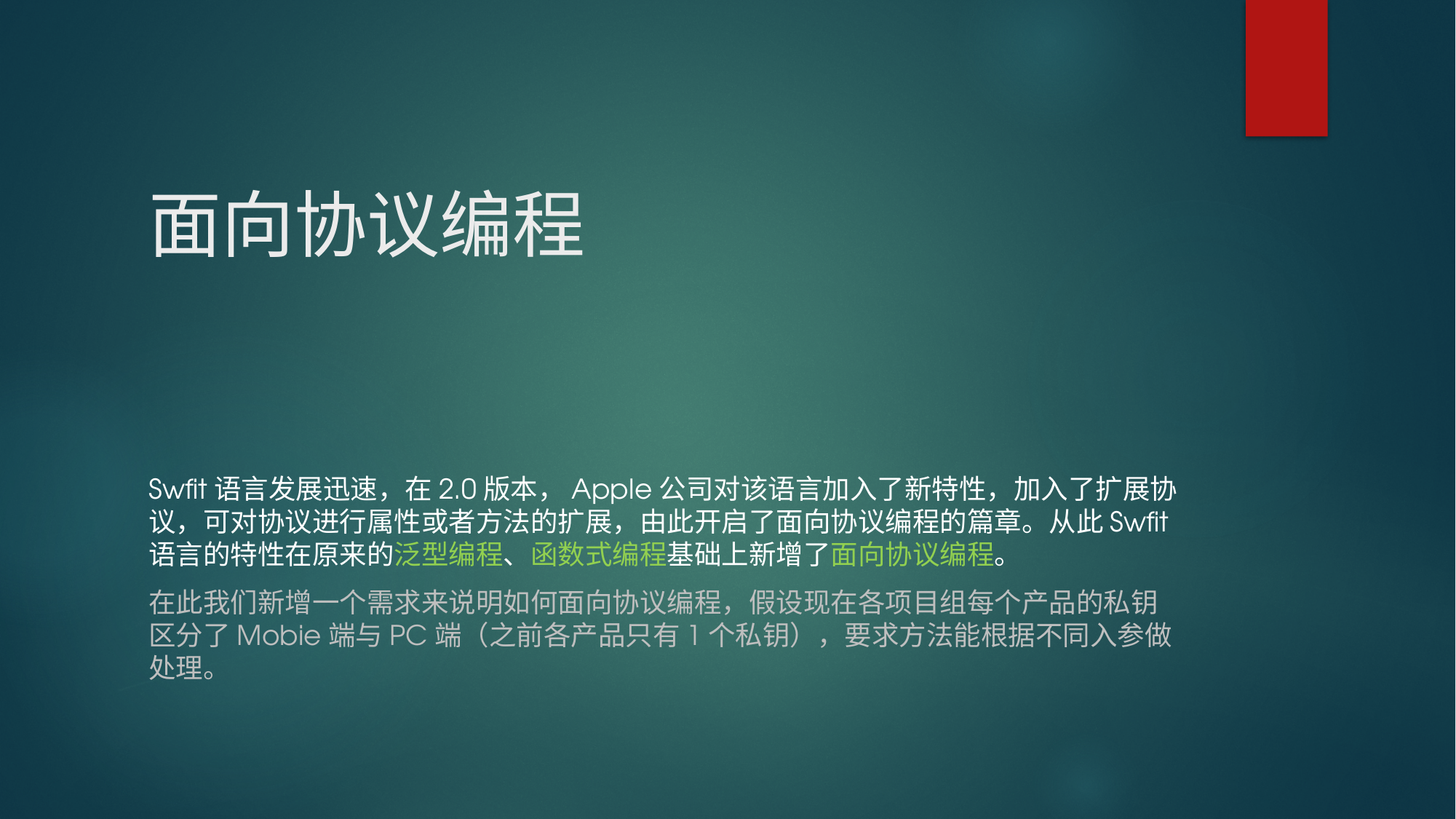

# 面向协议编程
Swfit语言发展迅速，在2.0版本，Apple公司对该语言加入了新特性，加入了扩展协议，可对协议进行属性或者方法的扩展，由此开启了面向协议编程的篇章。从此Swfit语言的特性在原来的泛型编程、函数式编程基础上新增了面向协议编程。
在此我们新增一个需求来说明如何面向协议编程，假设现在各项目组每个产品的私钥区分了Mobie端与PC端（之前各产品只有1个私钥），要求方法能根据不同入参做处理。